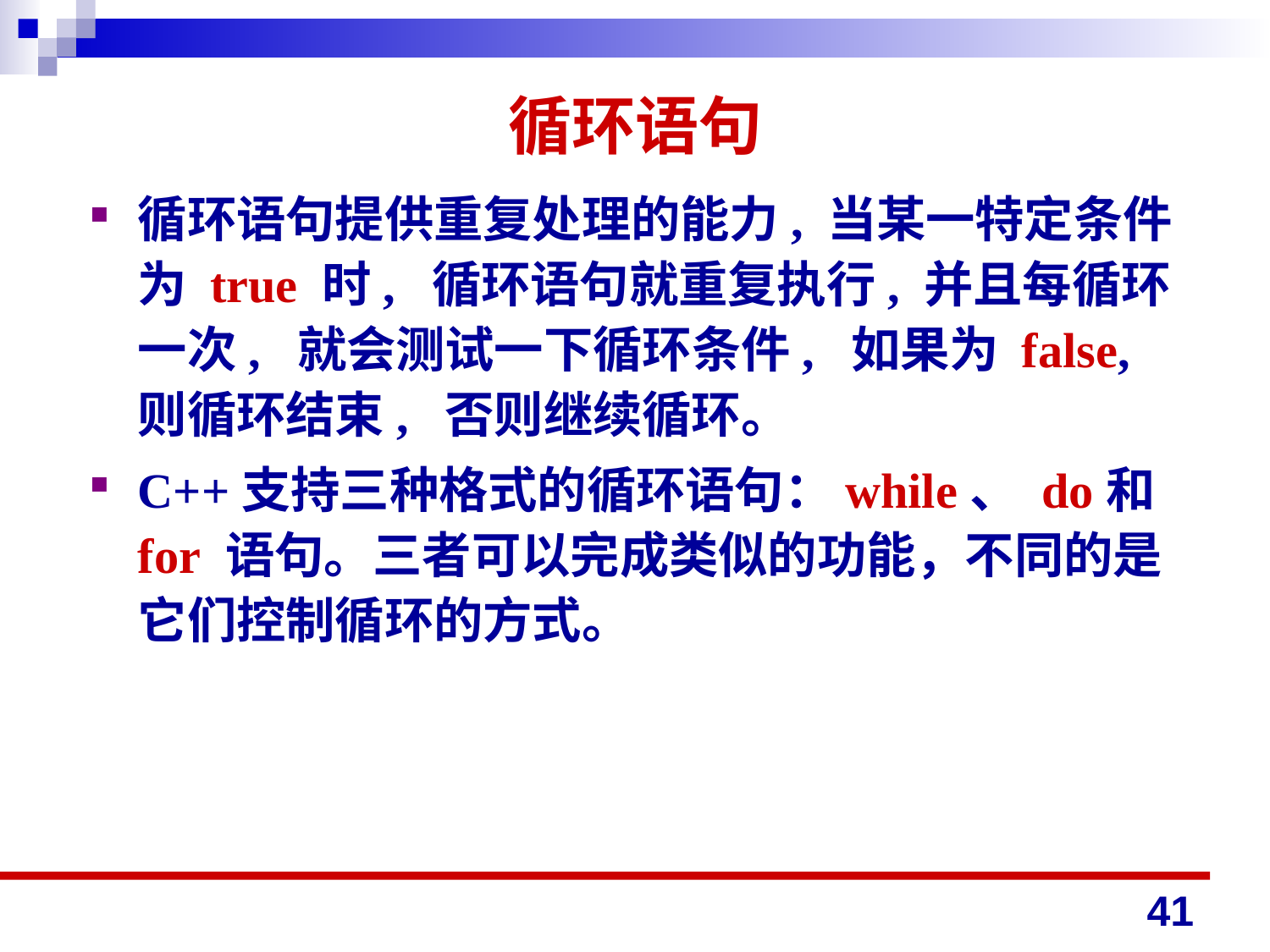

# 循环语句
循环语句提供重复处理的能力, 当某一特定条件为 true 时,  循环语句就重复执行, 并且每循环一次,  就会测试一下循环条件,  如果为 false,  则循环结束,  否则继续循环。
C++支持三种格式的循环语句：while、 do和 for 语句。三者可以完成类似的功能，不同的是它们控制循环的方式。
41